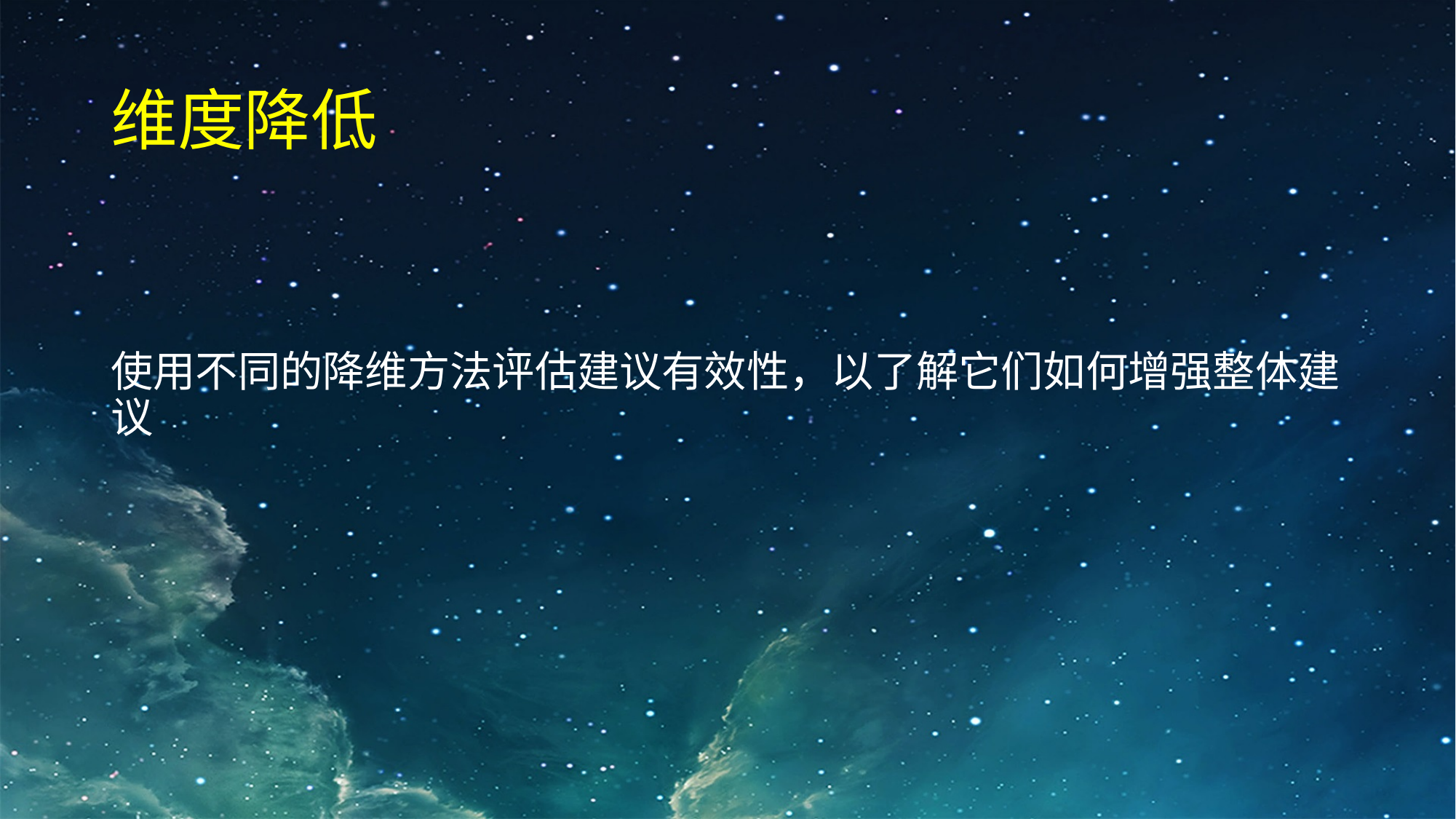

# 维度降低

使用不同的降维方法评估建议有效性，以了解它们如何增强整体建议